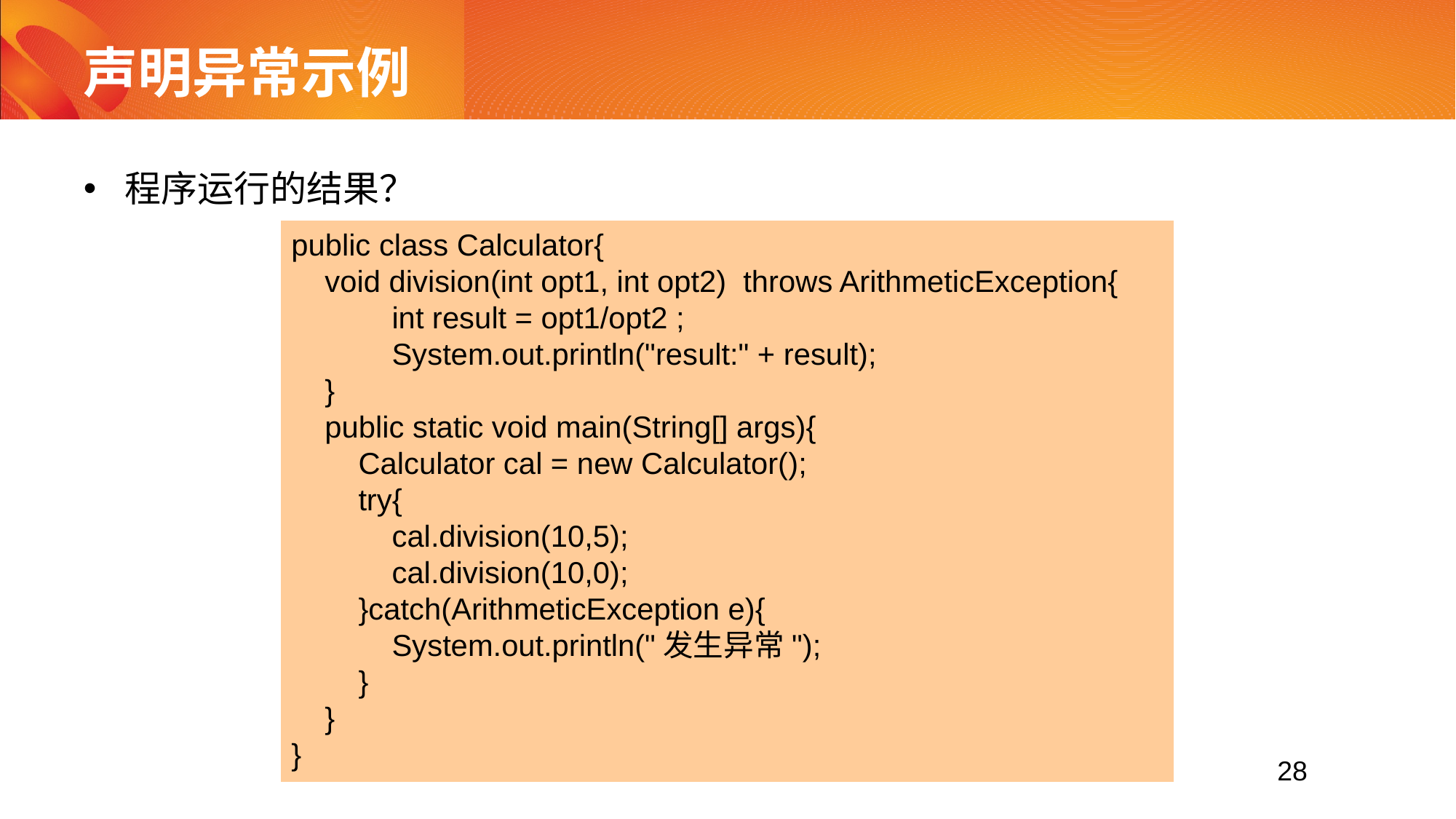

# 声明异常示例
程序运行的结果？
public class Calculator{
    void division(int opt1, int opt2)  throws ArithmeticException{
            int result = opt1/opt2 ;
            System.out.println("result:" + result);
    }
    public static void main(String[] args){
        Calculator cal = new Calculator();
        try{
            cal.division(10,5);
            cal.division(10,0);
        }catch(ArithmeticException e){
            System.out.println("发生异常");
        }
    }
}